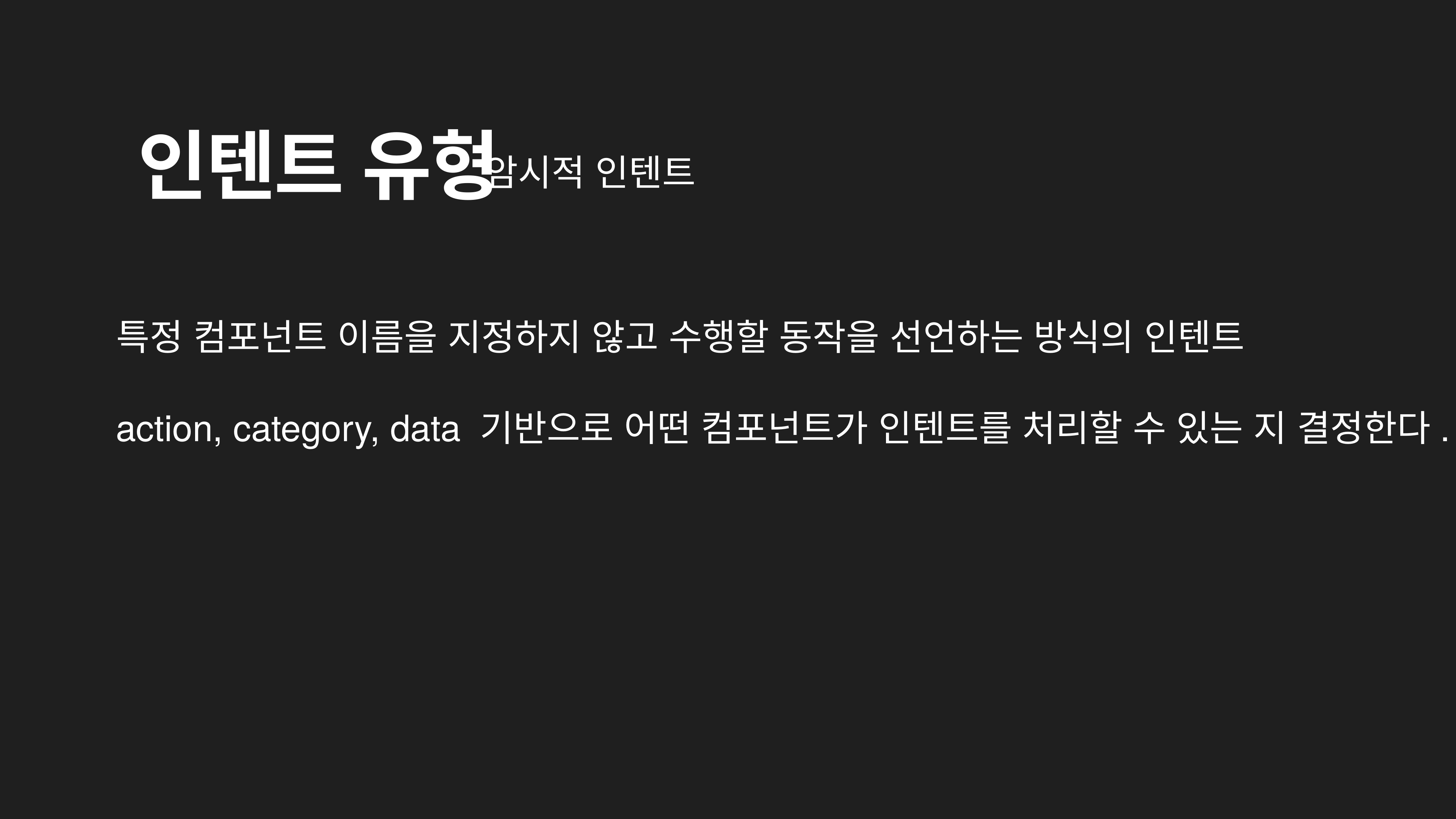

# 인텐트 유형
암시적 인텐트
특정 컴포넌트 이름을 지정하지 않고 수행할 동작을 선언하는 방식의 인텐트
action, category, data 기반으로 어떤 컴포넌트가 인텐트를 처리할 수 있는 지 결정한다.